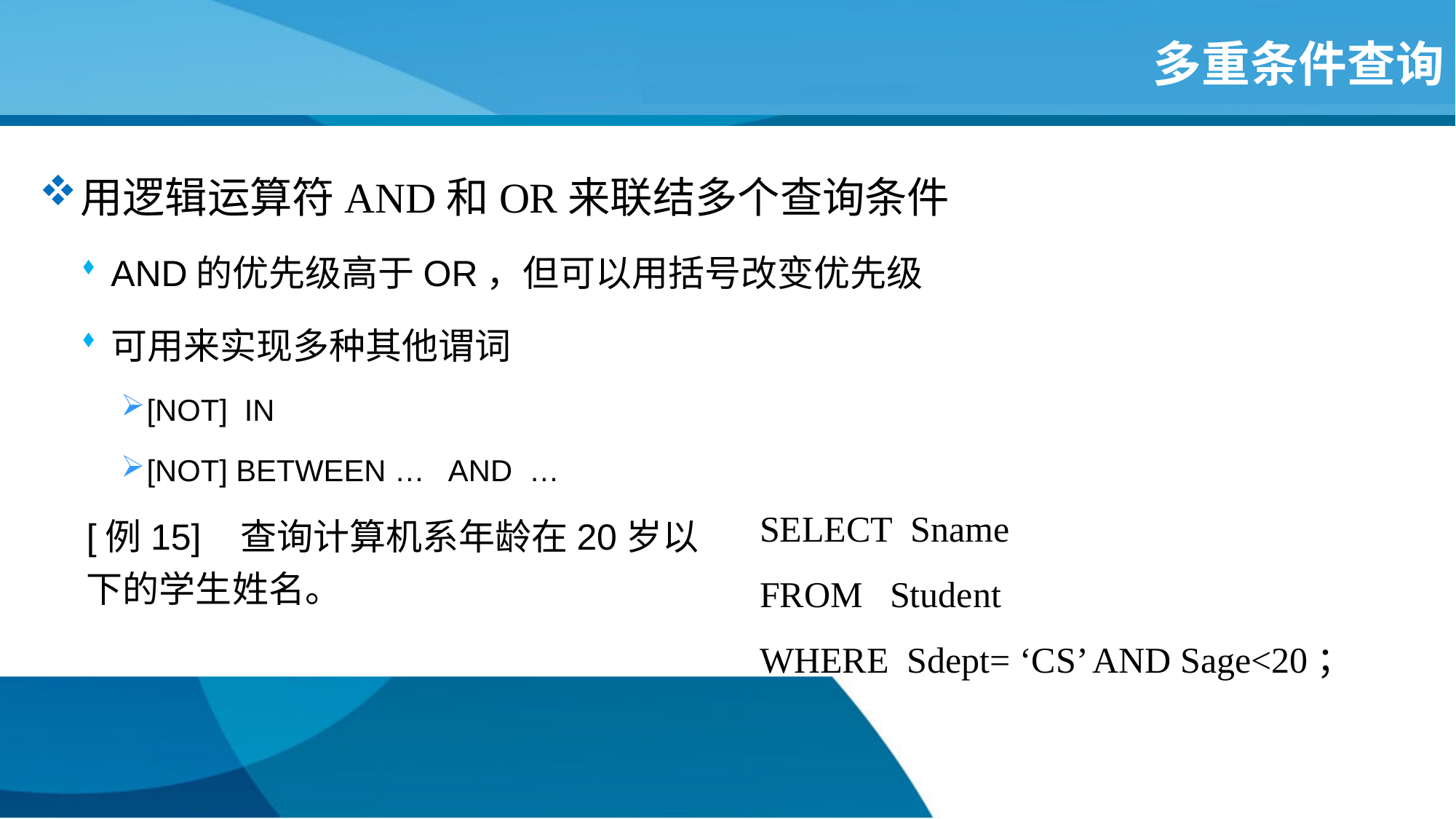

# 多重条件查询
用逻辑运算符AND和OR来联结多个查询条件
AND的优先级高于OR，但可以用括号改变优先级
可用来实现多种其他谓词
[NOT]  IN
[NOT] BETWEEN …   AND  …

SELECT  Sname
FROM   Student
WHERE  Sdept= ‘CS’ AND Sage<20；
[例15]   查询计算机系年龄在20岁以下的学生姓名。